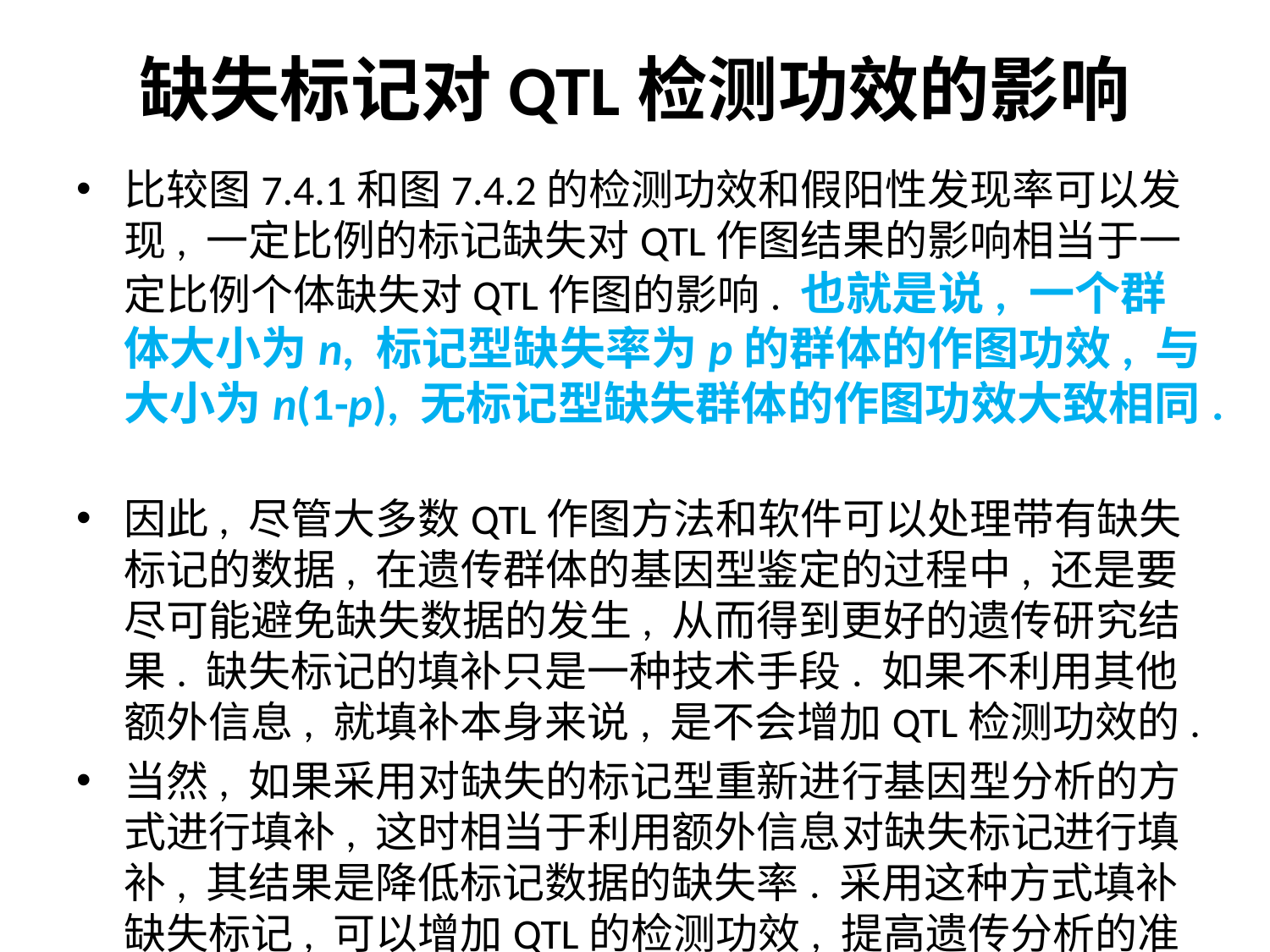

# 缺失标记对QTL检测功效的影响
比较图7.4.1和图7.4.2的检测功效和假阳性发现率可以发现, 一定比例的标记缺失对QTL作图结果的影响相当于一定比例个体缺失对QTL作图的影响. 也就是说, 一个群体大小为n, 标记型缺失率为p的群体的作图功效, 与大小为n(1-p), 无标记型缺失群体的作图功效大致相同.
因此, 尽管大多数QTL作图方法和软件可以处理带有缺失标记的数据, 在遗传群体的基因型鉴定的过程中, 还是要尽可能避免缺失数据的发生, 从而得到更好的遗传研究结果. 缺失标记的填补只是一种技术手段. 如果不利用其他额外信息, 就填补本身来说, 是不会增加QTL检测功效的.
当然, 如果采用对缺失的标记型重新进行基因型分析的方式进行填补, 这时相当于利用额外信息对缺失标记进行填补, 其结果是降低标记数据的缺失率. 采用这种方式填补缺失标记, 可以增加QTL的检测功效, 提高遗传分析的准确性.